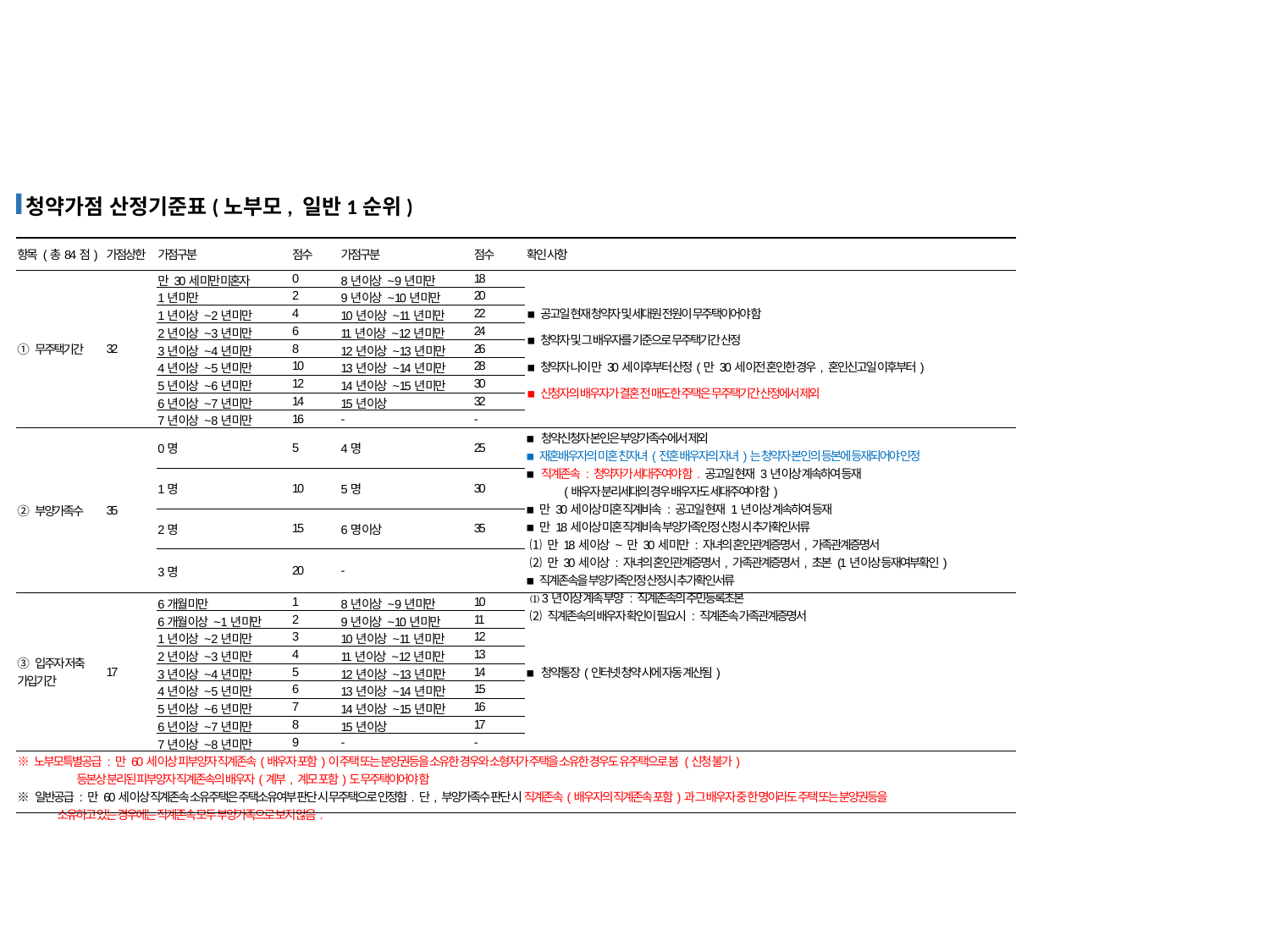

청약가점 산정기준표(노부모, 일반1순위)

| 항목 (총84점) | 가점상한 | 가점구분 | 점수 | 가점구분 | 점수 | 확인 사항 |
| --- | --- | --- | --- | --- | --- | --- |
| ① 무주택기간 | 32 | 만 30세 미만 미혼자 | 0 | 8년 이상 ~ 9년 미만 | 18 | ◼ 공고일 현재 청약자 및 세대원 전원이 무주택이어야 함 ◼ 청약자 및 그 배우자를 기준으로 무주택기간 산정 ◼ 청약자 나이 만 30세 이후부터 산정(만 30세 이전 혼인한 경우, 혼인신고일 이후부터) ◼ 신청자의 배우자가 결혼 전 매도한 주택은 무주택기간 산정에서 제외 |
|  |  | 1년 미만 | 2 | 9년 이상 ~ 10년 미만 | 20 |  |
|  |  | 1년 이상 ~ 2년 미만 | 4 | 10년 이상 ~ 11년 미만 | 22 |  |
|  |  | 2년 이상 ~ 3년 미만 | 6 | 11년 이상 ~ 12년 미만 | 24 |  |
|  |  | 3년 이상 ~ 4년 미만 | 8 | 12년 이상 ~ 13년 미만 | 26 |  |
|  |  | 4년 이상 ~ 5년 미만 | 10 | 13년 이상 ~ 14년 미만 | 28 |  |
|  |  | 5년 이상 ~ 6년 미만 | 12 | 14년 이상 ~ 15년 미만 | 30 |  |
|  |  | 6년 이상 ~ 7년 미만 | 14 | 15년 이상 | 32 |  |
|  |  | 7년 이상 ~ 8년 미만 | 16 | - | - |  |
| ② 부양가족수 | 35 | 0명 | 5 | 4명 | 25 | ◼ 청약신청자 본인은 부양가족수에서 제외 ◼ 재혼배우자의 미혼 친자녀(전혼 배우자의 자녀)는 청약자 본인의 등본에 등재되어야 인정 ◼ 직계존속 : 청약자가 세대주여야 함. 공고일 현재 3년 이상 계속하여 등재 (배우자 분리세대의 경우 배우자도 세대주여야 함) ◼ 만 30세 이상 미혼 직계비속 : 공고일 현재 1년 이상 계속하여 등재 ◼ 만 18세 이상 미혼 직계비속 부양가족인정 신청 시 추가확인서류 ⑴ 만 18세 이상 ~ 만 30세 미만 : 자녀의 혼인관계증명서, 가족관계증명서 ⑵ 만 30세 이상 : 자녀의 혼인관계증명서, 가족관계증명서, 초본 (1년 이상 등재여부확인) ◼ 직계존속을 부양가족인정 산정시 추가확인서류 ⑴ 3년 이상 계속 부양 : 직계존속의 주민등록초본 ⑵ 직계존속의 배우자 확인이 필요시 : 직계존속 가족관계증명서 |
|  |  | 1명 | 10 | 5명 | 30 |  |
|  |  | 2명 | 15 | 6명 이상 | 35 |  |
|  |  | 3명 | 20 | - |  |  |
| ③ 입주자 저축 가입기간 | 17 | 6개월 미만 | 1 | 8년 이상 ~ 9년 미만 | 10 | ◼ 청약통장(인터넷 청약 시에 자동 계산됨) |
|  |  | 6개월 이상 ~ 1년 미만 | 2 | 9년 이상 ~ 10년 미만 | 11 |  |
|  |  | 1년 이상 ~ 2년 미만 | 3 | 10년 이상 ~ 11년 미만 | 12 |  |
|  |  | 2년 이상 ~ 3년 미만 | 4 | 11년 이상 ~ 12년 미만 | 13 |  |
|  |  | 3년 이상 ~ 4년 미만 | 5 | 12년 이상 ~ 13년 미만 | 14 |  |
|  |  | 4년 이상 ~ 5년 미만 | 6 | 13년 이상 ~ 14년 미만 | 15 |  |
|  |  | 5년 이상 ~ 6년 미만 | 7 | 14년 이상 ~ 15년 미만 | 16 |  |
|  |  | 6년 이상 ~ 7년 미만 | 8 | 15년 이상 | 17 |  |
|  |  | 7년 이상 ~ 8년 미만 | 9 | - | - |  |
| ※ 노부모특별공급 : 만 60세 이상 피부양자 직계존속(배우자 포함)이 주택 또는 분양권등을 소유한 경우와 소형저가 주택을 소유한 경우도 유주택으로 봄 (신청 불가) 등본상 분리된 피부양자 직계존속의 배우자(계부, 계모 포함)도 무주택이어야 함 ※ 일반공급 : 만 60세 이상 직계존속 소유주택은 주택소유여부 판단 시 무주택으로 인정함. 단, 부양가족수 판단 시 직계존속(배우자의 직계존속 포함)과 그 배우자 중 한 명이라도 주택 또는 분양권등을 소유하고 있는 경우에는 직계존속 모두 부양가족으로 보지 않음. |  |  |  |  |  |  |